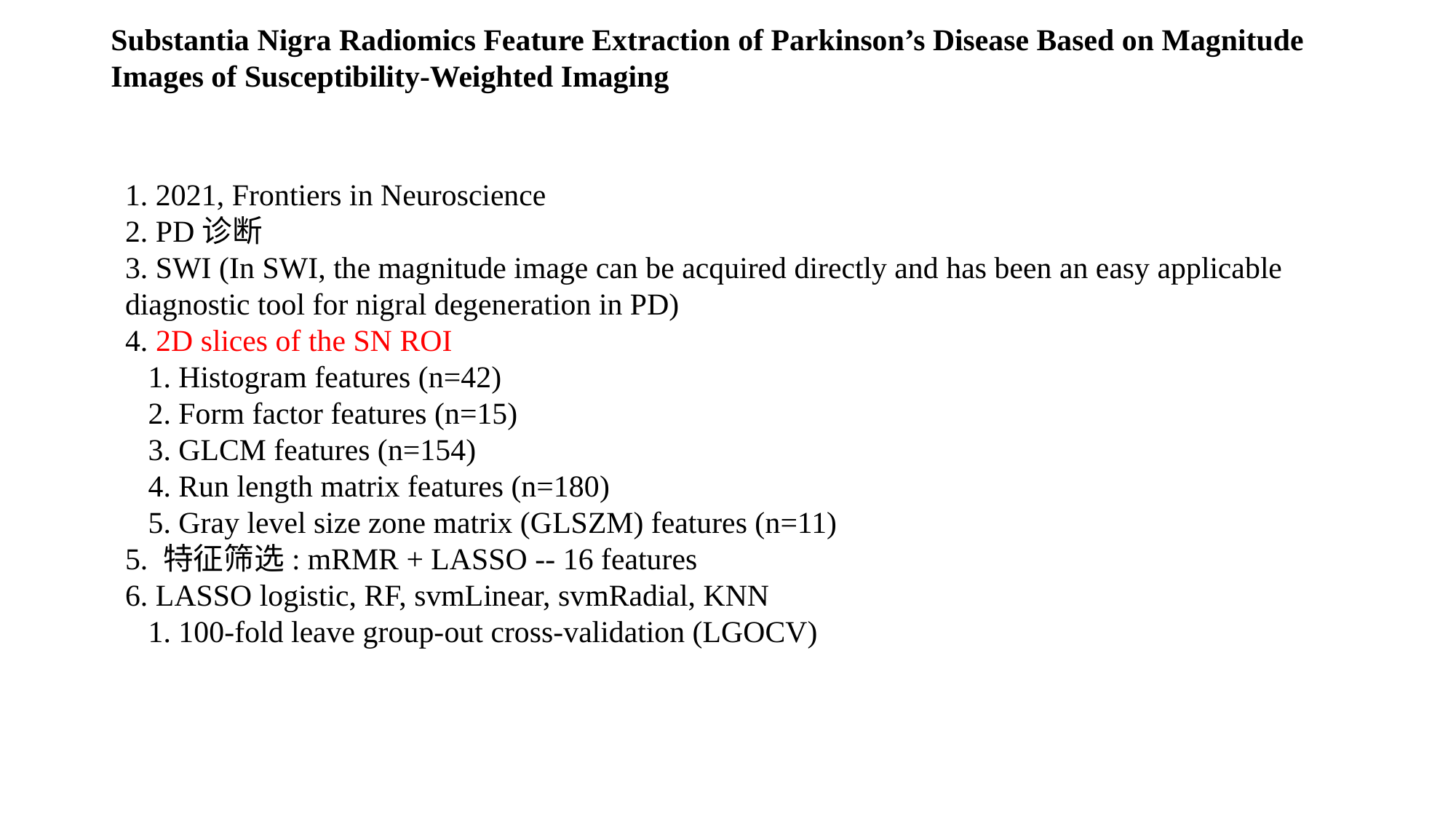

Substantia Nigra Radiomics Feature Extraction of Parkinson’s Disease Based on Magnitude Images of Susceptibility-Weighted Imaging
1. 2021, Frontiers in Neuroscience
2. PD诊断
3. SWI (In SWI, the magnitude image can be acquired directly and has been an easy applicable diagnostic tool for nigral degeneration in PD)
4. 2D slices of the SN ROI
   1. Histogram features (n=42)
   2. Form factor features (n=15)
   3. GLCM features (n=154)
   4. Run length matrix features (n=180)
   5. Gray level size zone matrix (GLSZM) features (n=11)
5. 特征筛选: mRMR + LASSO -- 16 features
6. LASSO logistic, RF, svmLinear, svmRadial, KNN
   1. 100-fold leave group-out cross-validation (LGOCV)